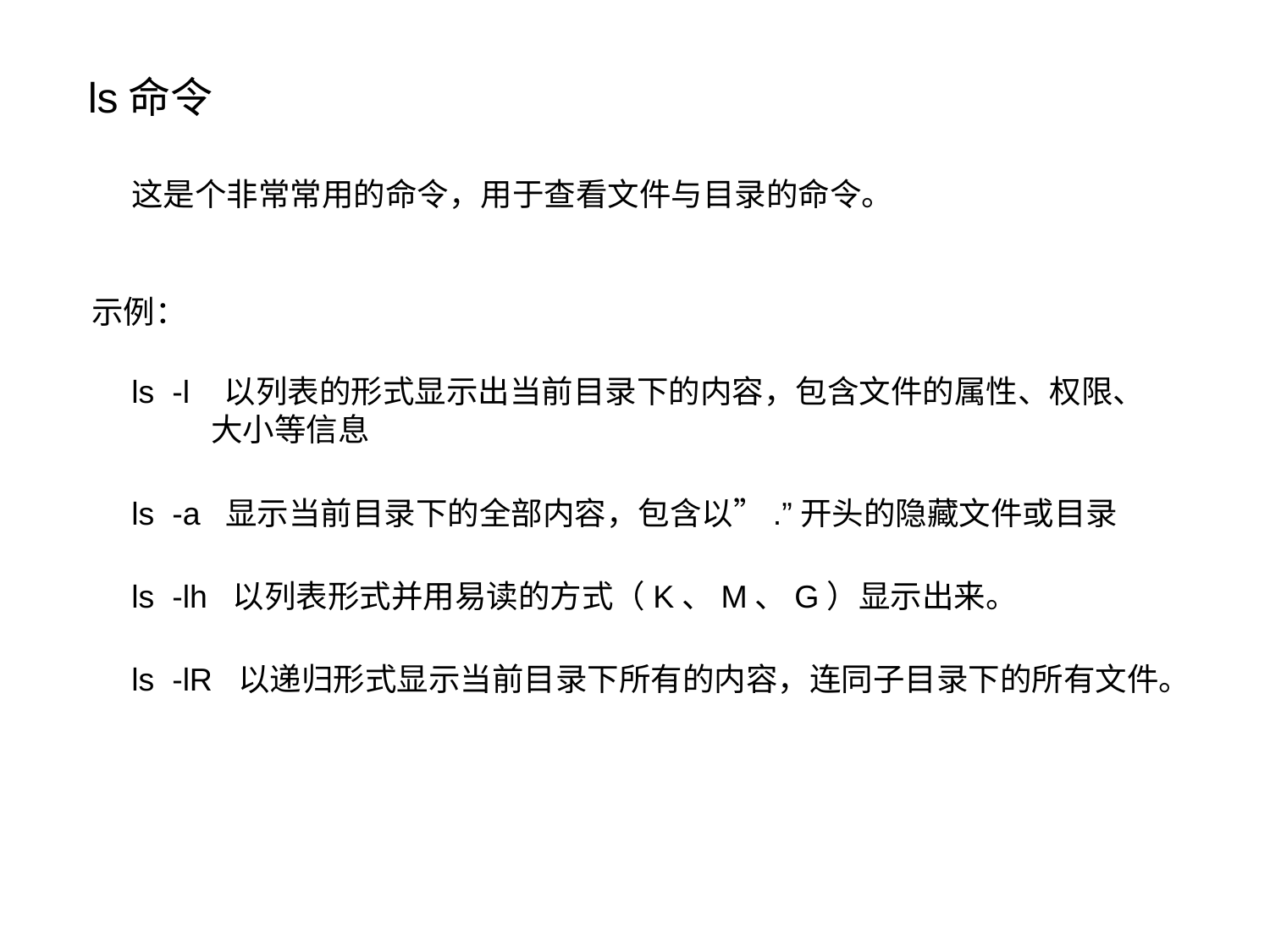

ls命令
这是个非常常用的命令，用于查看文件与目录的命令。
示例：
ls  -l   以列表的形式显示出当前目录下的内容，包含文件的属性、权限、
          大小等信息
ls  -a  显示当前目录下的全部内容，包含以”.”开头的隐藏文件或目录
ls  -lh  以列表形式并用易读的方式（K、M、G）显示出来。
ls  -lR  以递归形式显示当前目录下所有的内容，连同子目录下的所有文件。